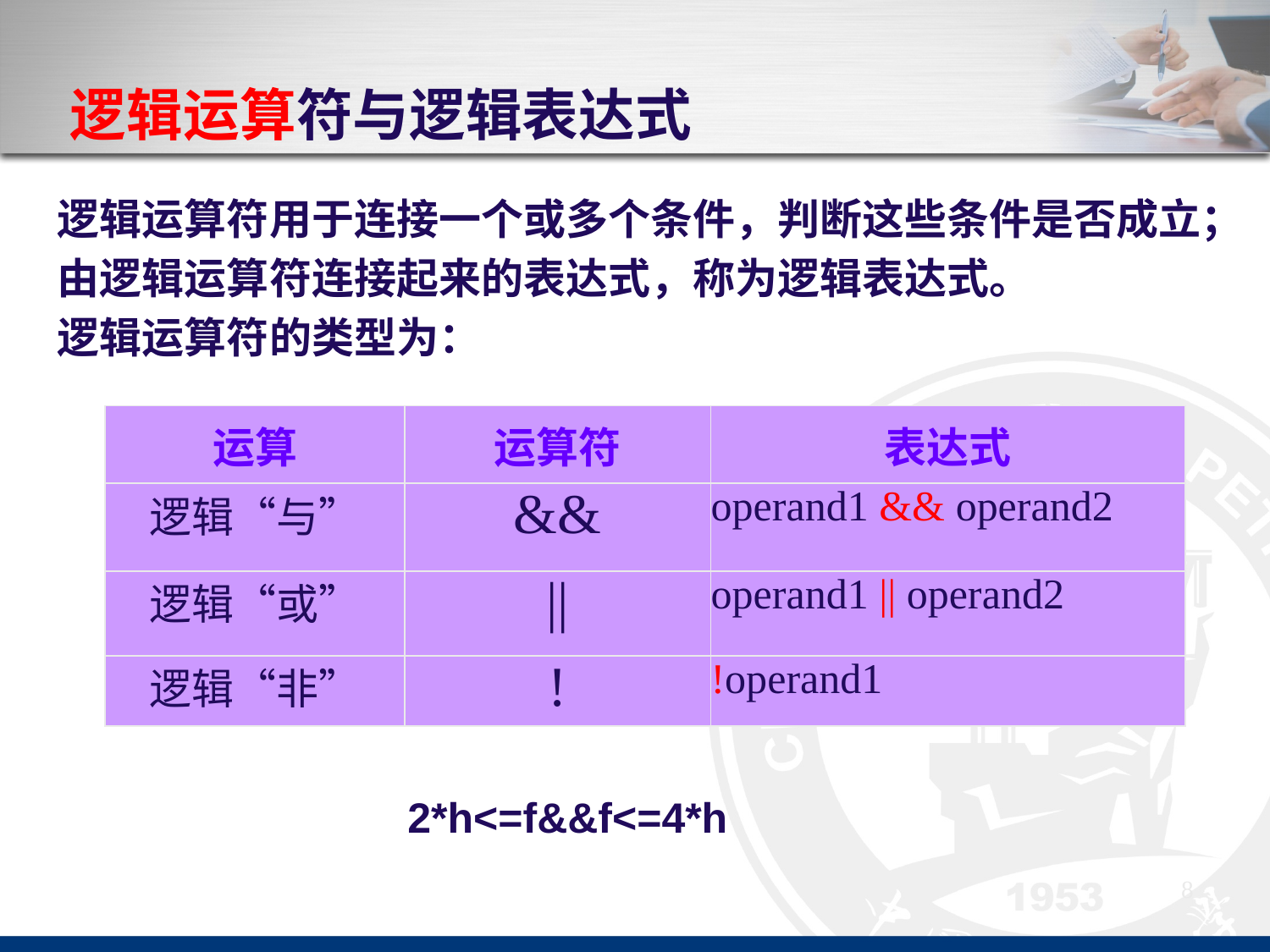

# 逻辑运算符与逻辑表达式
逻辑运算符用于连接一个或多个条件，判断这些条件是否成立；
由逻辑运算符连接起来的表达式，称为逻辑表达式。
逻辑运算符的类型为：
| 运算 | 运算符 | 表达式 |
| --- | --- | --- |
| 逻辑“与” | && | operand1 && operand2 |
| 逻辑“或” | || | operand1 || operand2 |
| 逻辑“非” | ! | !operand1 |
2*h<=f&&f<=4*h
8